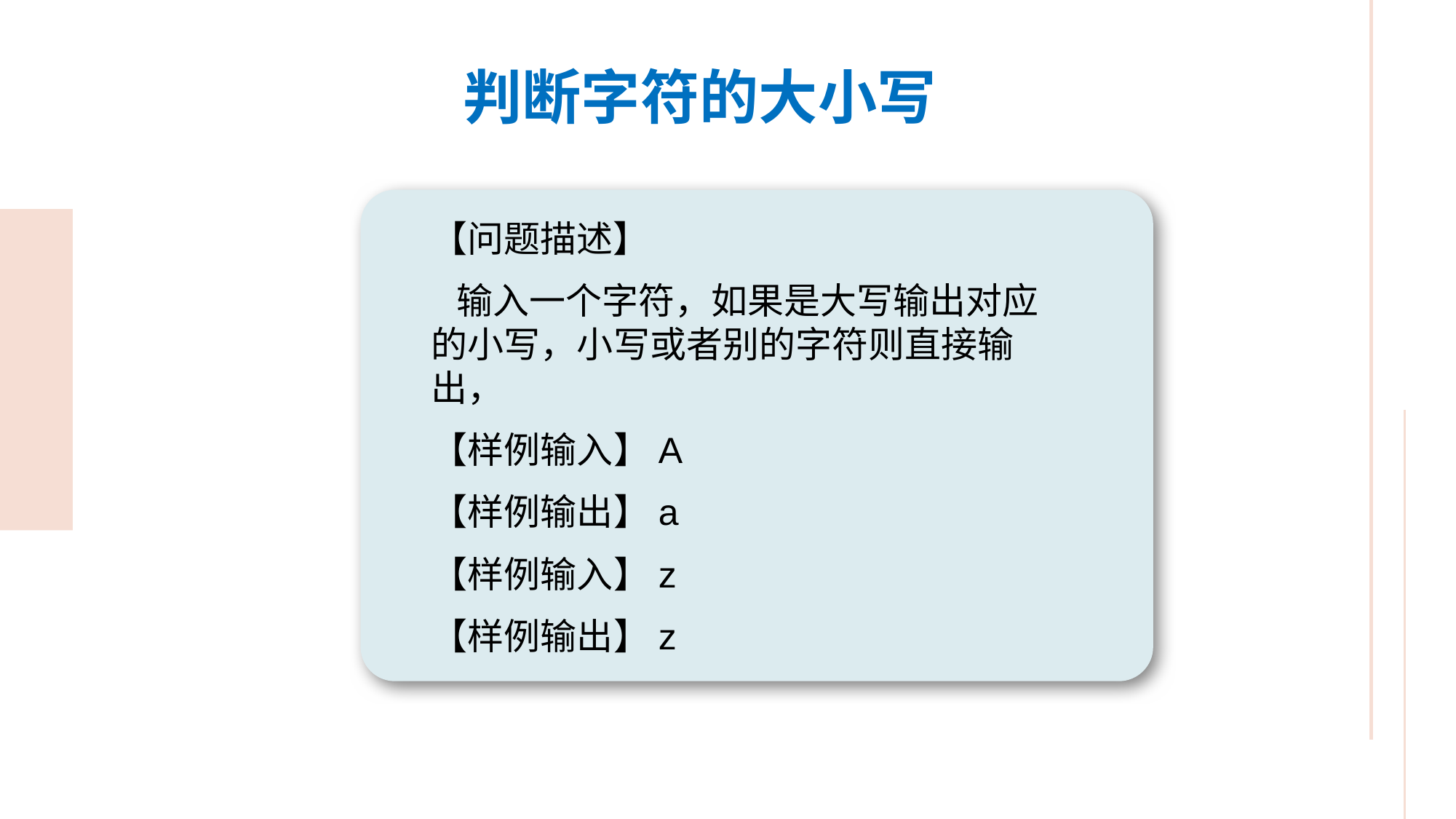

判断字符的大小写

【问题描述】
  输入一个字符，如果是大写输出对应的小写，小写或者别的字符则直接输出，
【样例输入】A
【样例输出】a
【样例输入】z
【样例输出】z